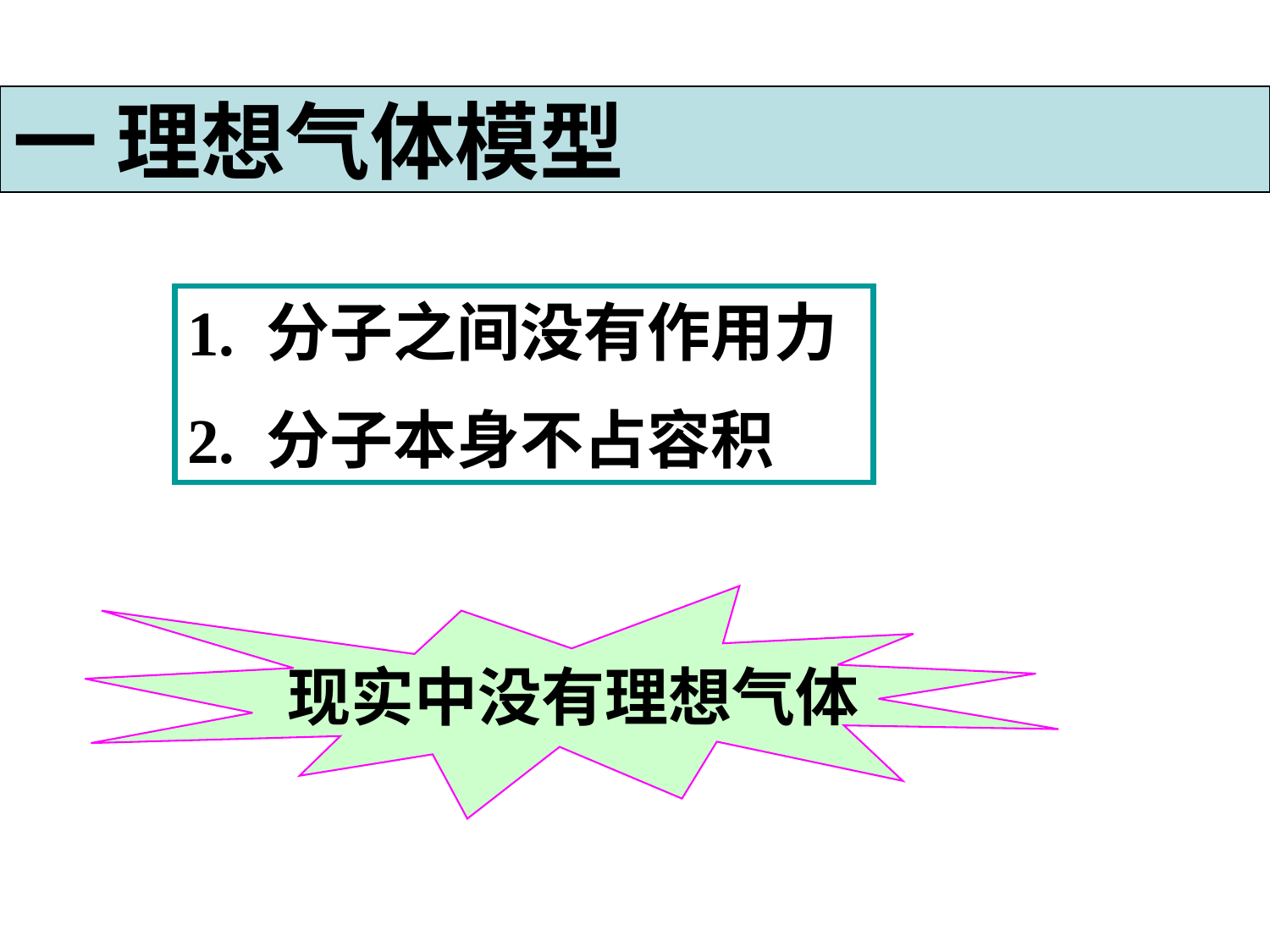

# 一 理想气体模型
1. 分子之间没有作用力
2. 分子本身不占容积

现实中没有理想气体